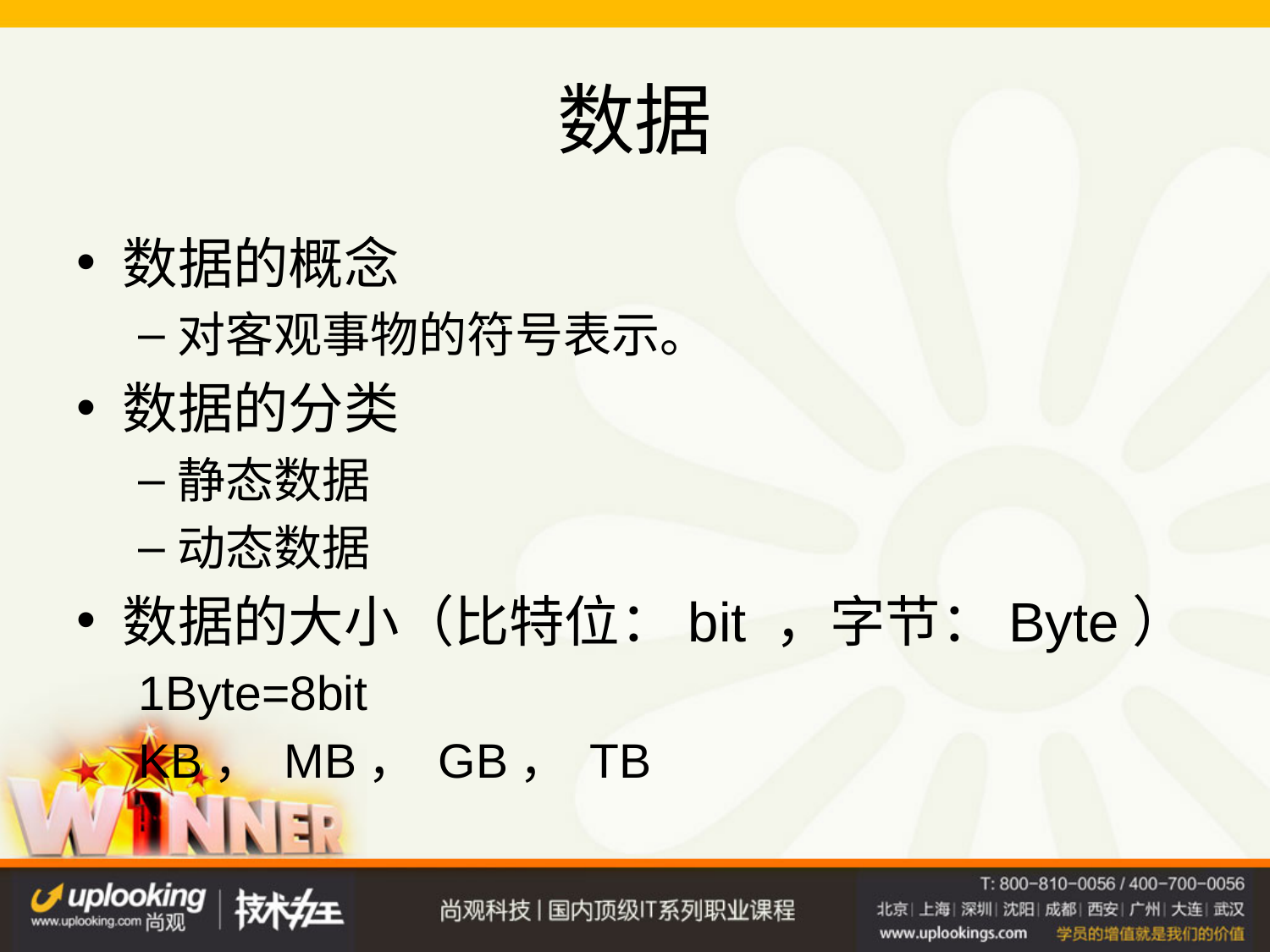

# 数据
数据的概念
对客观事物的符号表示。
数据的分类
静态数据
动态数据
数据的大小（比特位：bit ，字节：Byte）
			1Byte=8bit
			KB， MB， GB， TB